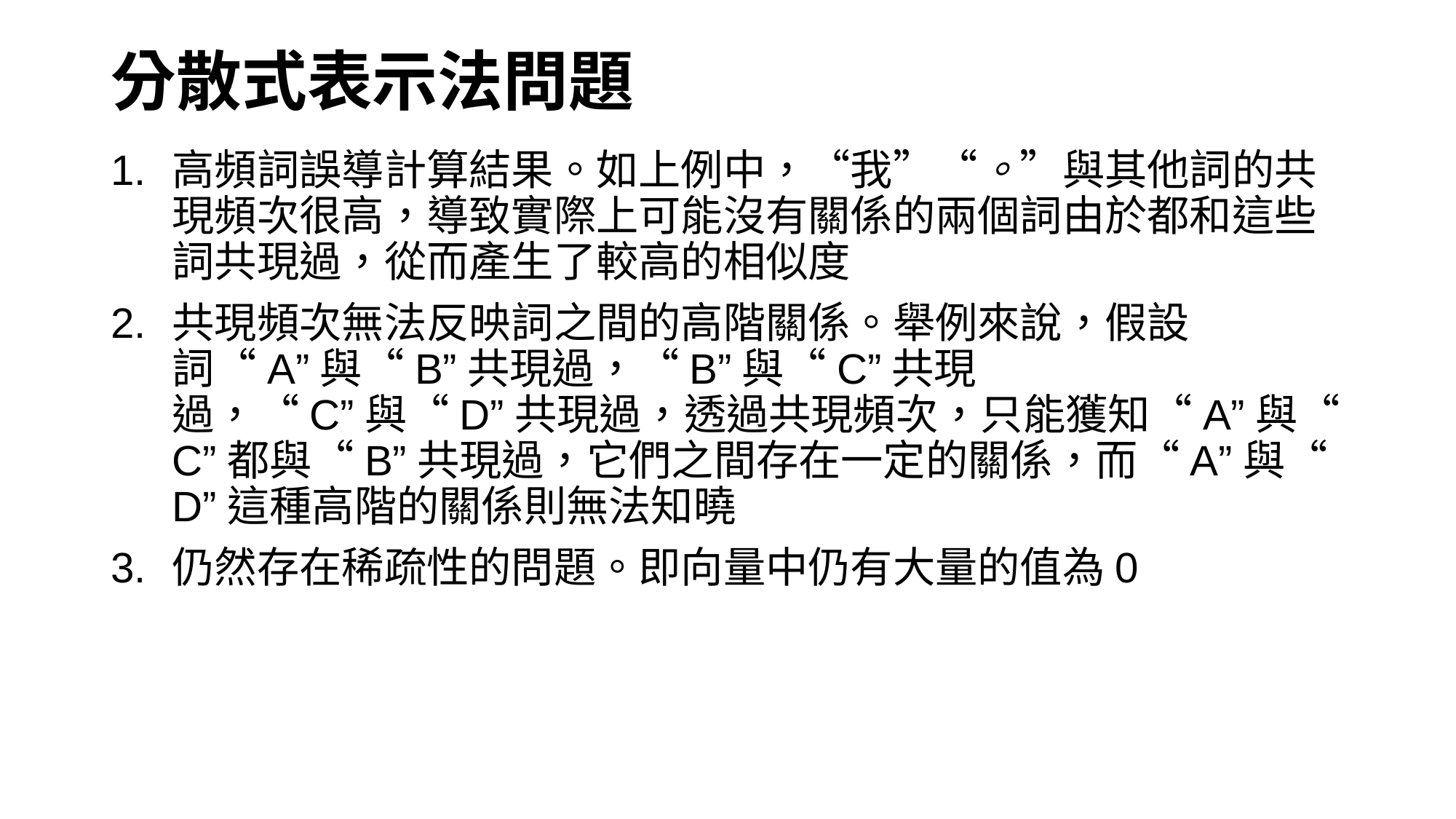

# 分散式表示法問題
高頻詞誤導計算結果。如上例中，“我”“。”與其他詞的共現頻次很高，導致實際上可能沒有關係的兩個詞由於都和這些詞共現過，從而產生了較高的相似度
共現頻次無法反映詞之間的高階關係。舉例來說，假設詞“A”與“B”共現過，“B”與“C”共現過，“C”與“D”共現過，透過共現頻次，只能獲知“A”與“C”都與“B”共現過，它們之間存在一定的關係，而“A”與“D”這種高階的關係則無法知曉
仍然存在稀疏性的問題。即向量中仍有大量的值為0